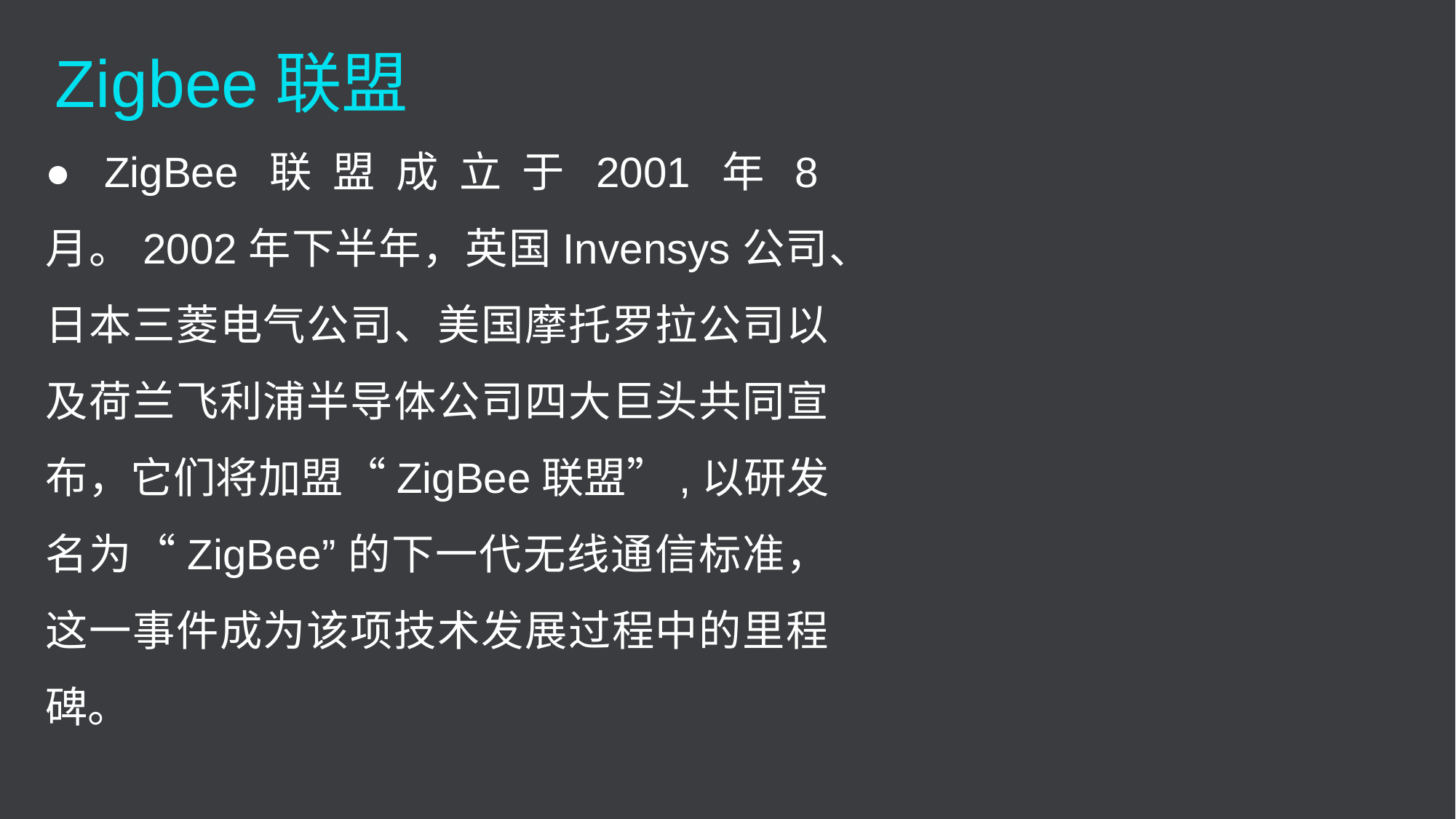

# Zigbee联盟
● ZigBee联盟成立于2001年8月。2002年下半年，英国Invensys公司、日本三菱电气公司、美国摩托罗拉公司以及荷兰飞利浦半导体公司四大巨头共同宣布，它们将加盟“ZigBee联盟”,以研发名为“ZigBee”的下一代无线通信标准，这一事件成为该项技术发展过程中的里程碑。